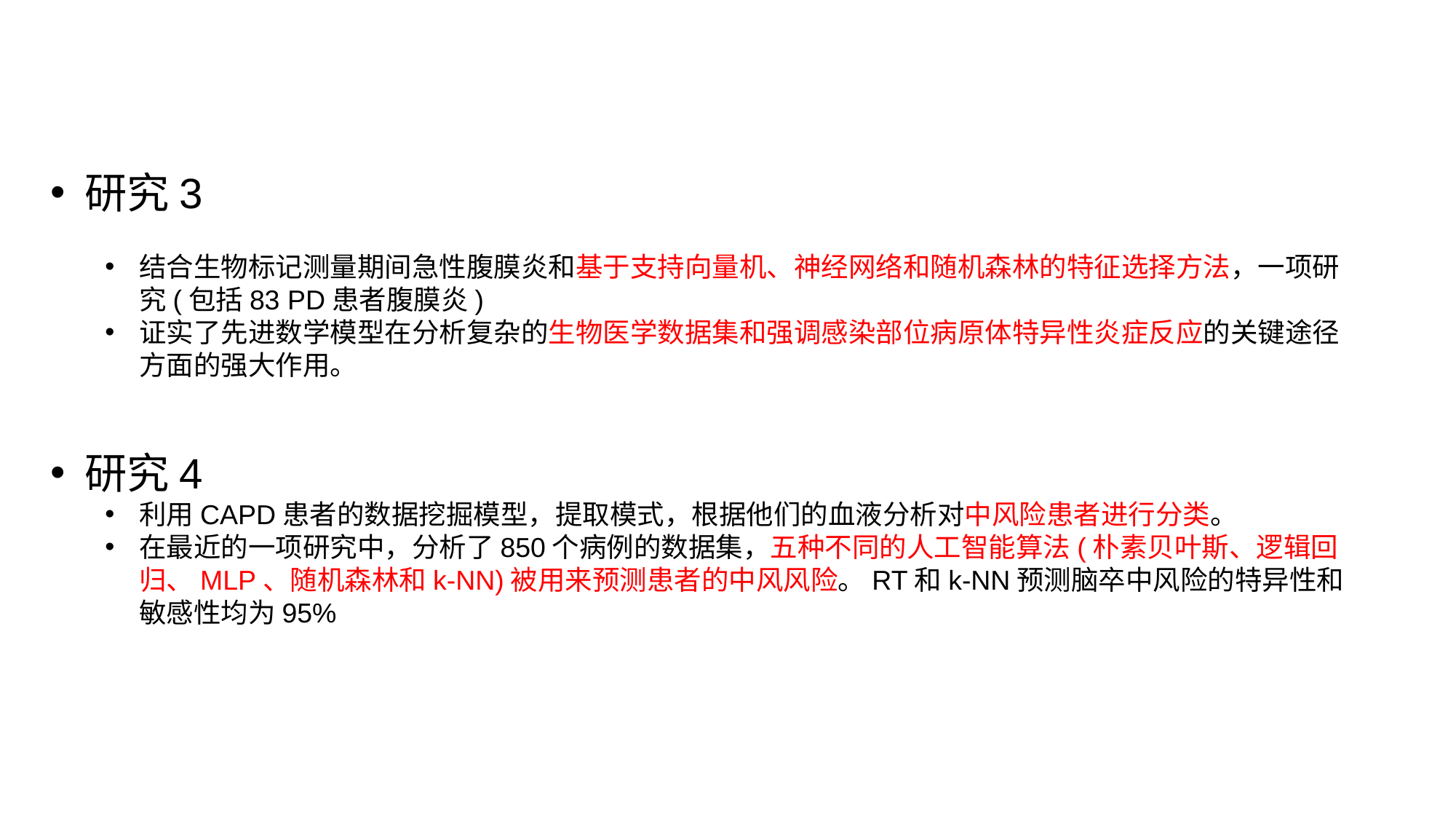

研究3

结合生物标记测量期间急性腹膜炎和基于支持向量机、神经网络和随机森林的特征选择方法，一项研究(包括83 PD患者腹膜炎)
证实了先进数学模型在分析复杂的生物医学数据集和强调感染部位病原体特异性炎症反应的关键途径方面的强大作用。

研究4
利用CAPD患者的数据挖掘模型，提取模式，根据他们的血液分析对中风险患者进行分类。
在最近的一项研究中，分析了850个病例的数据集，五种不同的人工智能算法(朴素贝叶斯、逻辑回归、MLP、随机森林和k-NN)被用来预测患者的中风风险。RT和k-NN预测脑卒中风险的特异性和敏感性均为95%